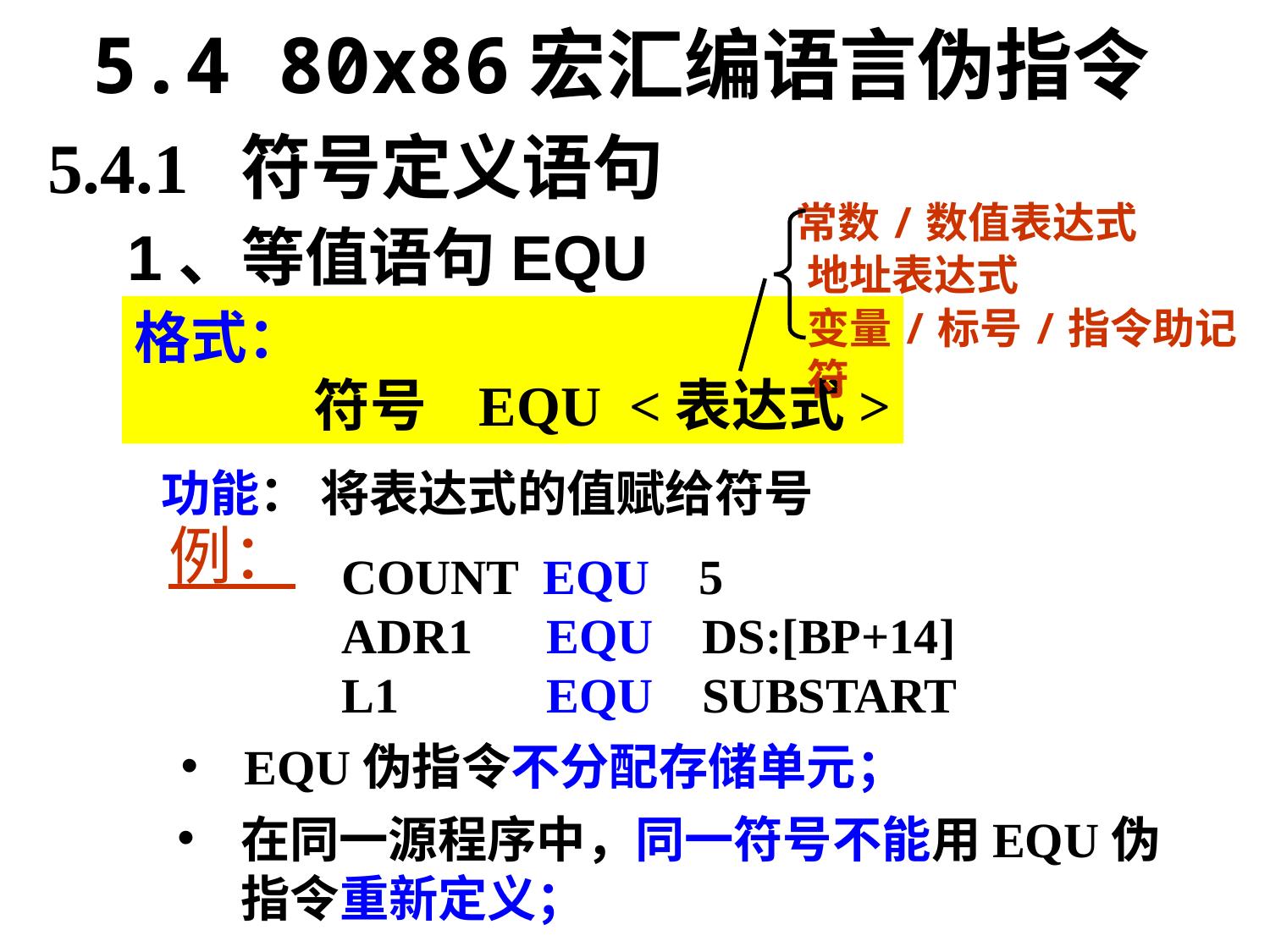

5.4 80x86宏汇编语言伪指令
5.4.1  符号定义语句
常数/数值表达式

地址表达式

变量/标号/指令助记符
1、等值语句EQU
格式：
	   符号   EQU  <表达式>
功能： 将表达式的值赋给符号
例：
COUNT  EQU    5
ADR1      EQU    DS:[BP+14]
L1            EQU    SUBSTART
EQU伪指令不分配存储单元；
在同一源程序中，同一符号不能用EQU伪指令重新定义；
35